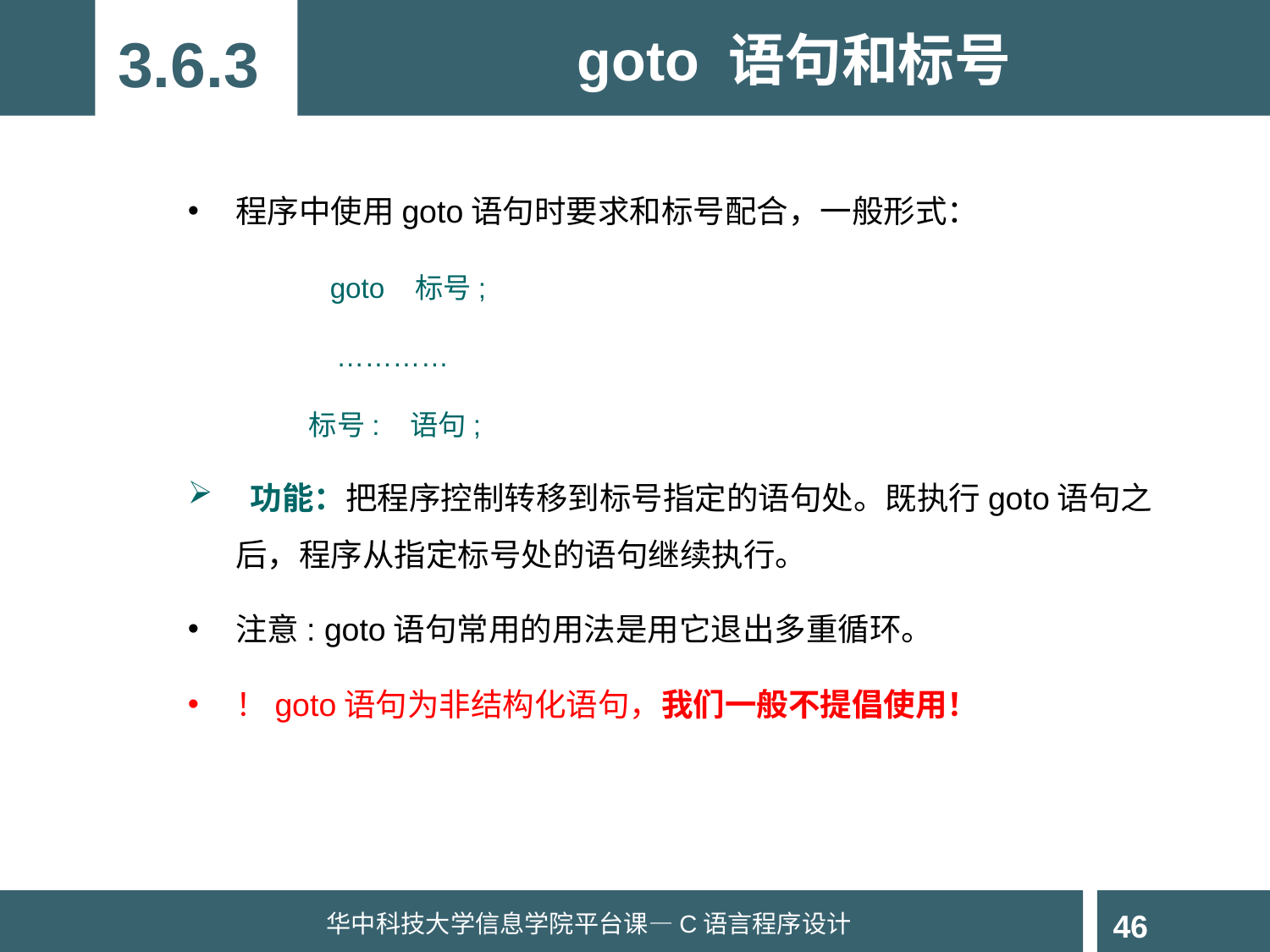

3.6.3
goto 语句和标号
程序中使用goto语句时要求和标号配合，一般形式：
                goto   标号;
                   …………
                  标号:   语句;
 功能：把程序控制转移到标号指定的语句处。既执行goto语句之后，程序从指定标号处的语句继续执行。
注意: goto语句常用的用法是用它退出多重循环。
！goto语句为非结构化语句，我们一般不提倡使用！